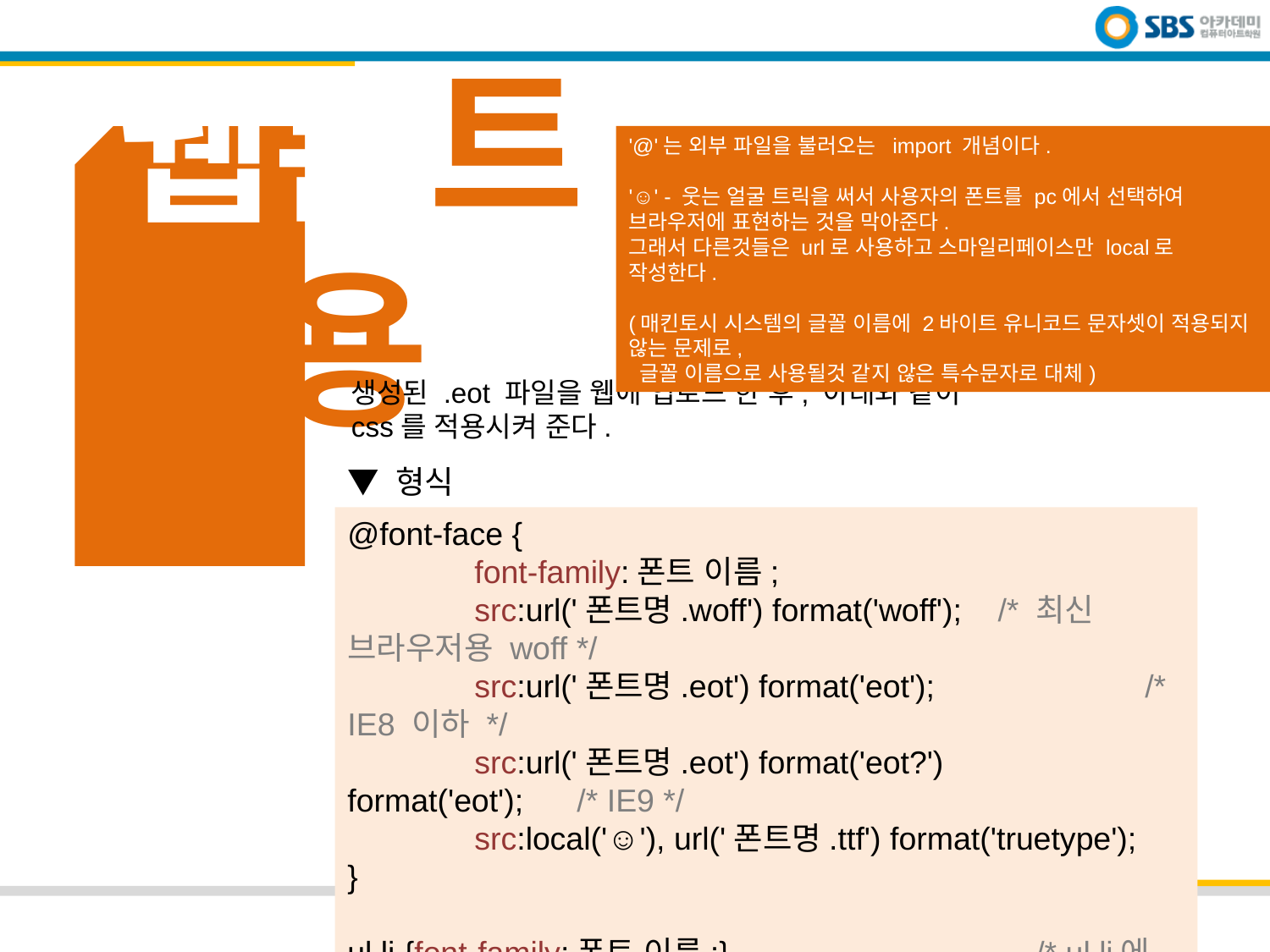

# 웹폰트 적용

'@'는 외부 파일을 불러오는  import 개념이다.

'☺' - 웃는 얼굴 트릭을 써서 사용자의 폰트를 pc에서 선택하여 브라우저에 표현하는 것을 막아준다.
그래서 다른것들은 url로 사용하고 스마일리페이스만 local로 작성한다.

(매킨토시 시스템의 글꼴 이름에 2바이트 유니코드 문자셋이 적용되지 않는 문제로,
 글꼴 이름으로 사용될것 같지 않은 특수문자로 대체)
생성된 .eot 파일을 웹에 업로드 한 후, 아래와 같이 css를 적용시켜 준다.
▼ 형식
@font-face {
	font-family:폰트 이름;
	src:url('폰트명.woff') format('woff');    /* 최신 브라우저용 woff */
	src:url('폰트명.eot') format('eot'); 	      	    /* IE8 이하 */
	src:url('폰트명.eot') format('eot?') format('eot');      /* IE9 */
	src:local('☺'), url('폰트명.ttf') format('truetype');
}

ul li {font-family:폰트 이름;} 		      /* ul li에 해당 폰트 적용 */
SBS ACADEMY
5